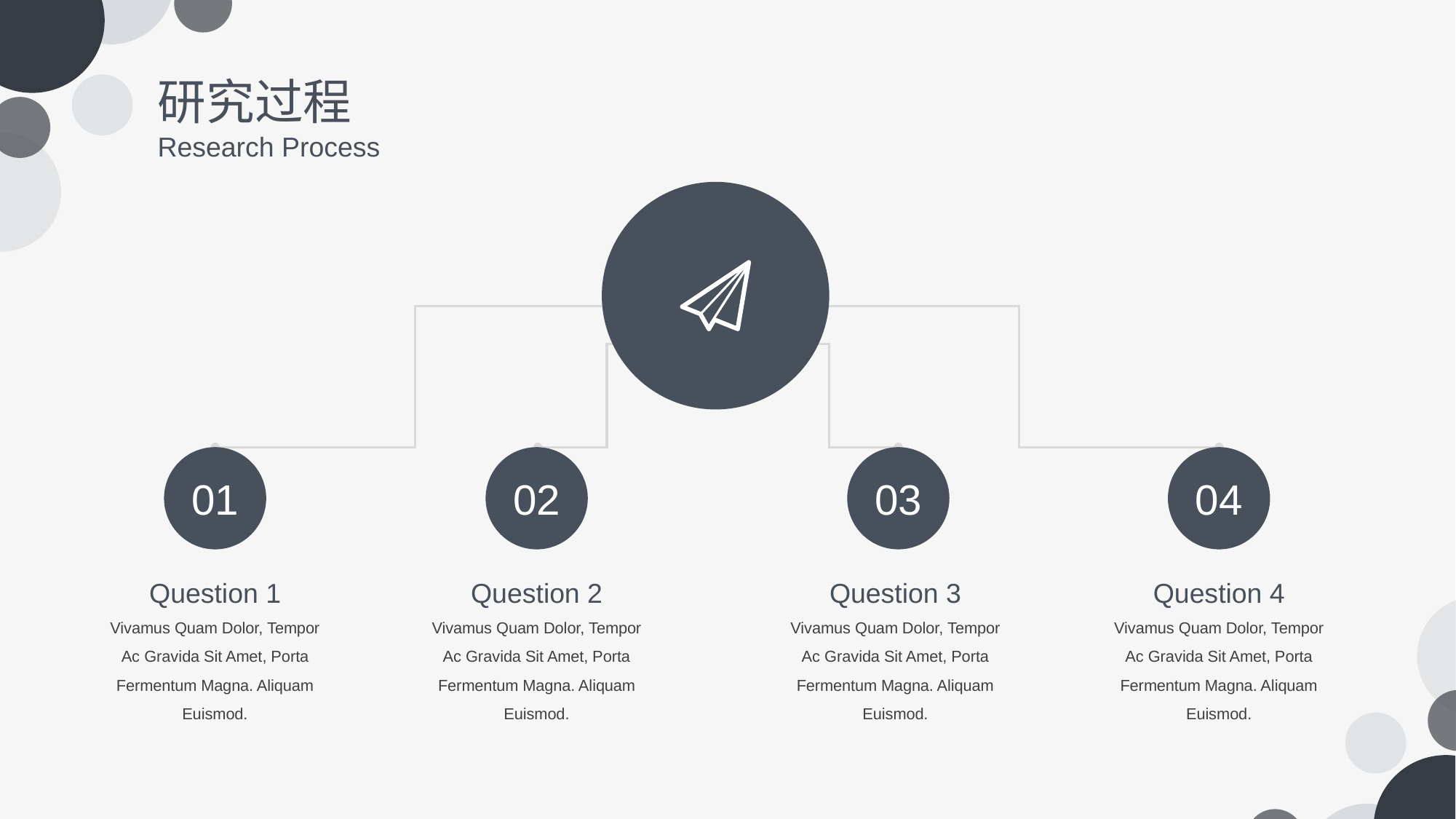

研究过程
Research Process

01
02
03
04
Question 1
Vivamus Quam Dolor, Tempor Ac Gravida Sit Amet, Porta Fermentum Magna. Aliquam Euismod.
Question 2
Vivamus Quam Dolor, Tempor Ac Gravida Sit Amet, Porta Fermentum Magna. Aliquam Euismod.
Question 3
Vivamus Quam Dolor, Tempor Ac Gravida Sit Amet, Porta Fermentum Magna. Aliquam Euismod.
Question 4
Vivamus Quam Dolor, Tempor Ac Gravida Sit Amet, Porta Fermentum Magna. Aliquam Euismod.